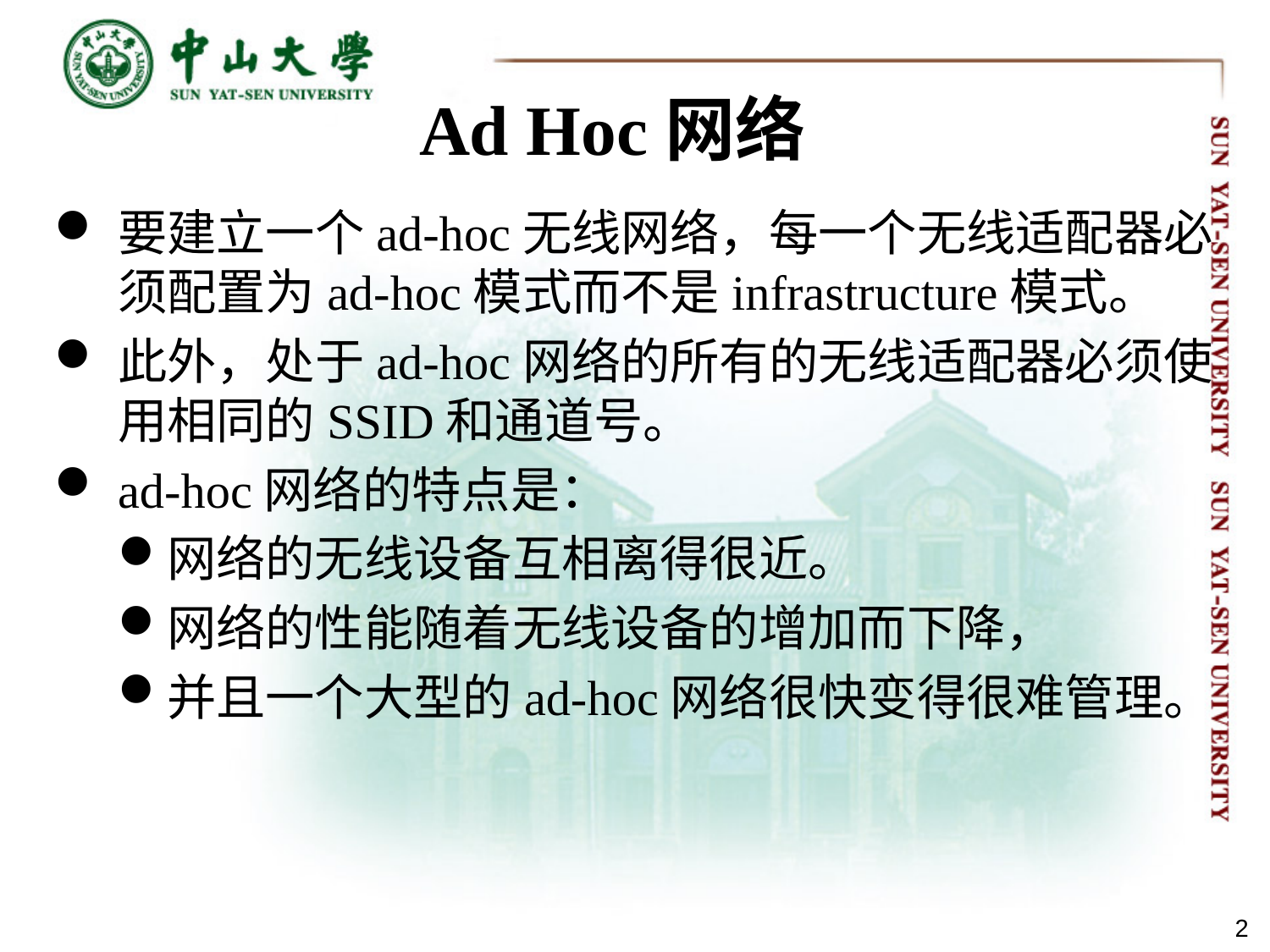

Ad Hoc网络
要建立一个ad-hoc无线网络，每一个无线适配器必须配置为ad-hoc模式而不是infrastructure模式。
此外，处于ad-hoc网络的所有的无线适配器必须使用相同的SSID和通道号。
ad-hoc网络的特点是：
网络的无线设备互相离得很近。
网络的性能随着无线设备的增加而下降，
并且一个大型的ad-hoc网络很快变得很难管理。
2